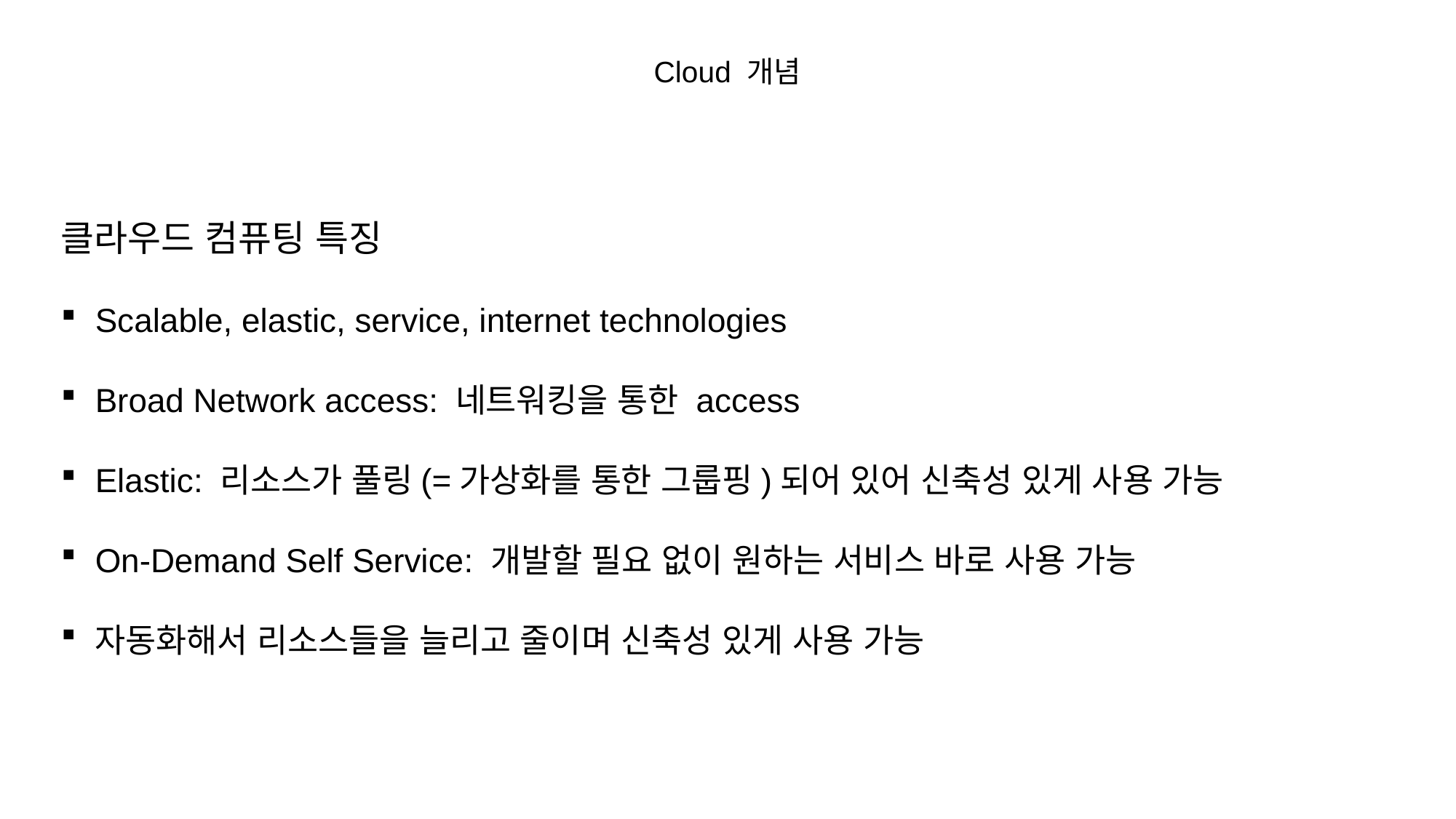

Cloud 개념
클라우드 컴퓨팅 특징

Scalable, elastic, service, internet technologies

Broad Network access: 네트워킹을 통한 access

Elastic: 리소스가 풀링(=가상화를 통한 그룹핑)되어 있어 신축성 있게 사용 가능

On-Demand Self Service: 개발할 필요 없이 원하는 서비스 바로 사용 가능

자동화해서 리소스들을 늘리고 줄이며 신축성 있게 사용 가능